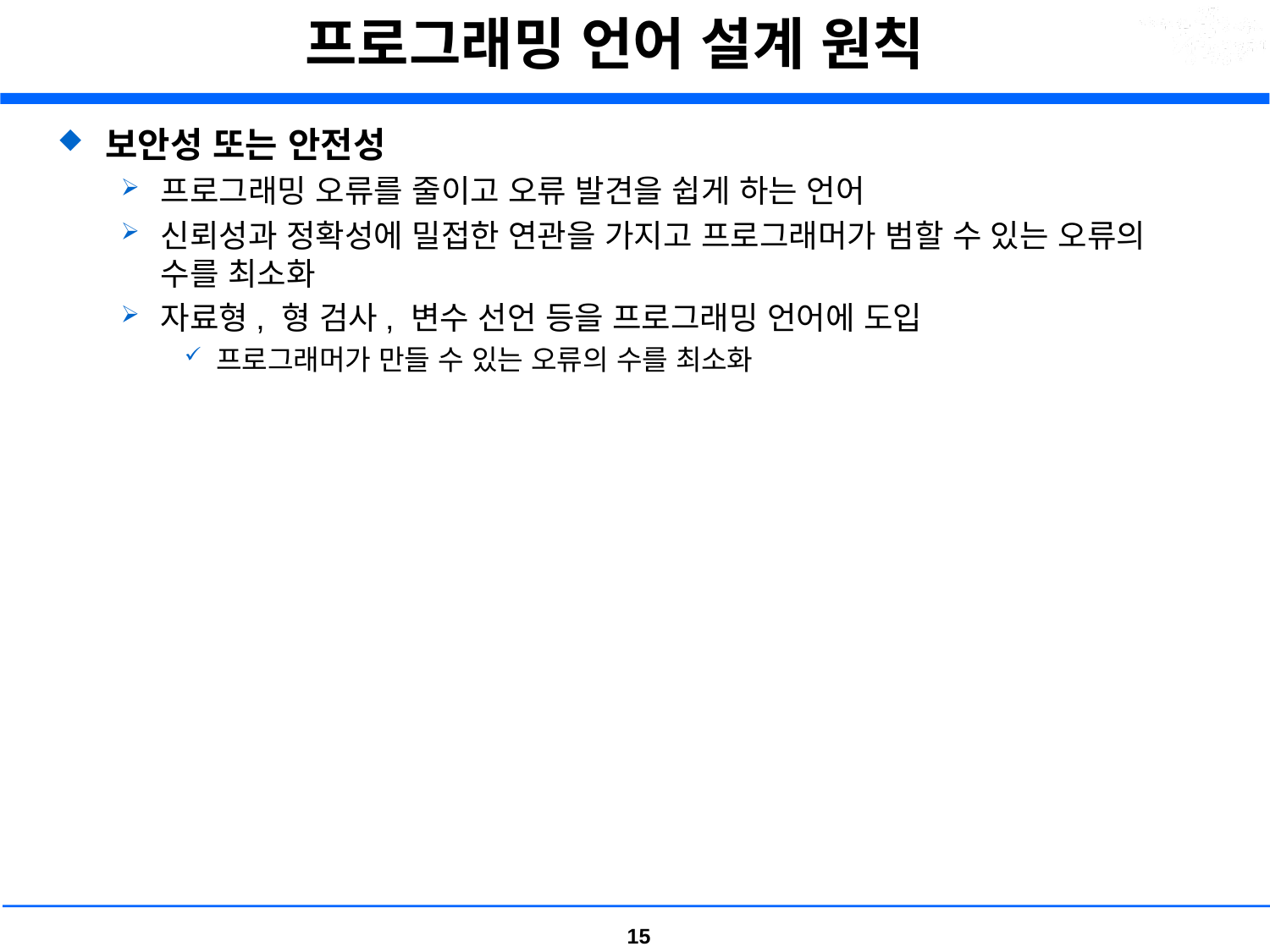

# 프로그래밍 언어 설계 원칙
보안성 또는 안전성
프로그래밍 오류를 줄이고 오류 발견을 쉽게 하는 언어
신뢰성과 정확성에 밀접한 연관을 가지고 프로그래머가 범할 수 있는 오류의 수를 최소화
자료형, 형 검사, 변수 선언 등을 프로그래밍 언어에 도입
프로그래머가 만들 수 있는 오류의 수를 최소화